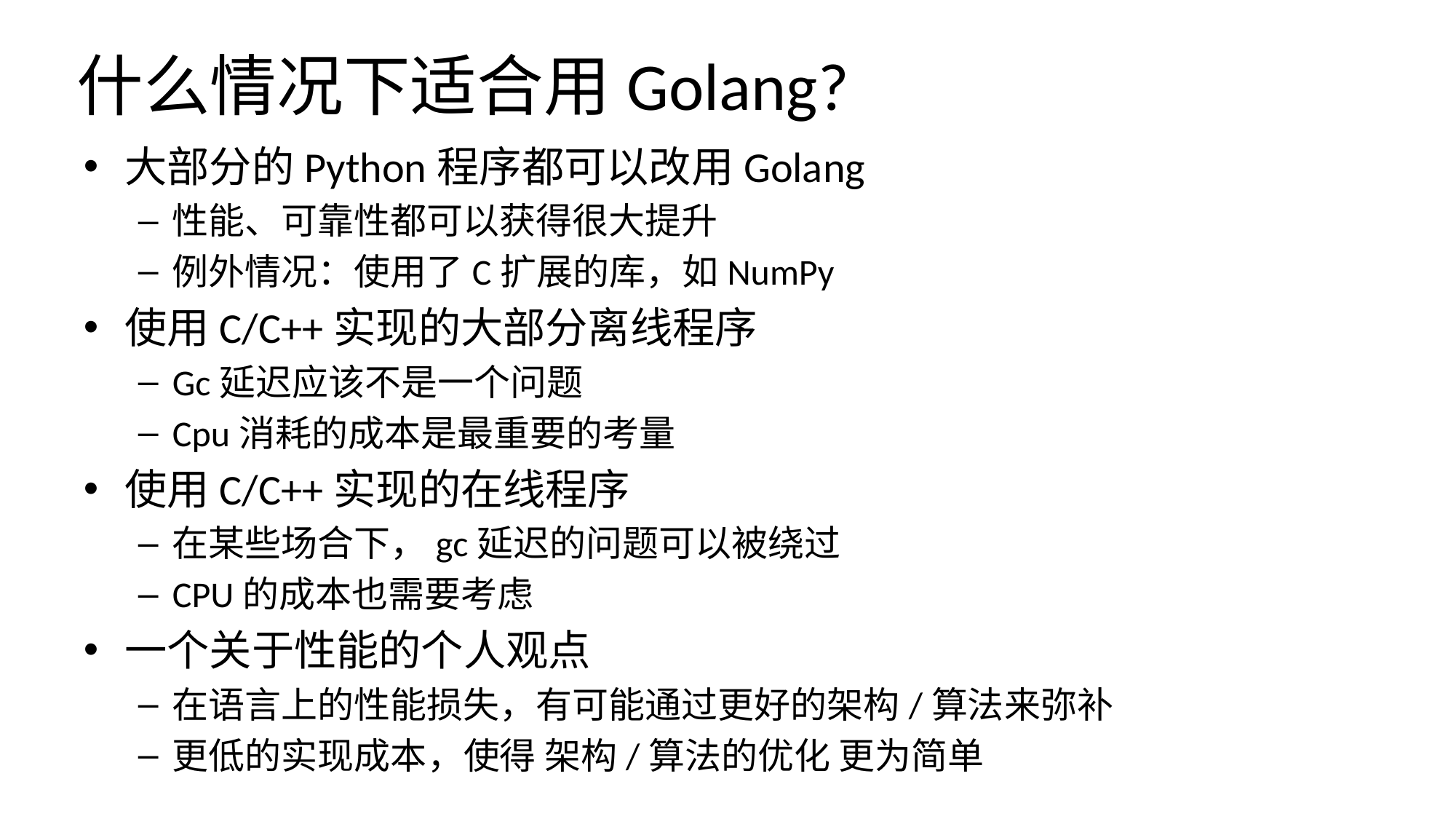

# 什么情况下适合用Golang?
大部分的Python程序都可以改用Golang
性能、可靠性都可以获得很大提升
例外情况：使用了C扩展的库，如NumPy
使用C/C++实现的大部分离线程序
Gc延迟应该不是一个问题
Cpu消耗的成本是最重要的考量
使用C/C++实现的在线程序
在某些场合下，gc延迟的问题可以被绕过
CPU的成本也需要考虑
一个关于性能的个人观点
在语言上的性能损失，有可能通过更好的架构/算法来弥补
更低的实现成本，使得 架构/算法的优化 更为简单